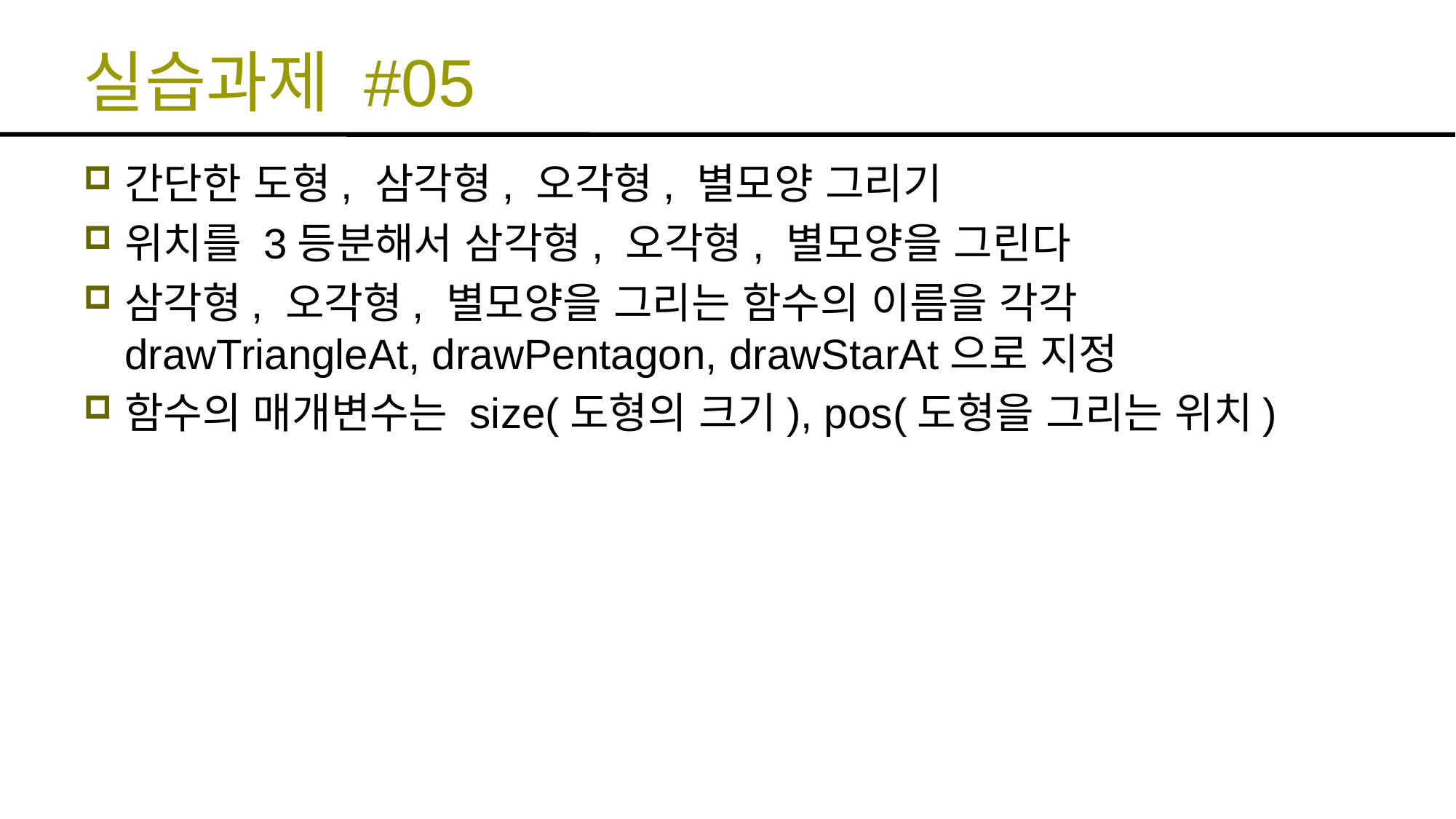

# 실습과제 #05
간단한 도형, 삼각형, 오각형, 별모양 그리기
위치를 3등분해서 삼각형, 오각형, 별모양을 그린다
삼각형, 오각형, 별모양을 그리는 함수의 이름을 각각 drawTriangleAt, drawPentagon, drawStarAt으로 지정
함수의 매개변수는 size(도형의 크기), pos(도형을 그리는 위치)